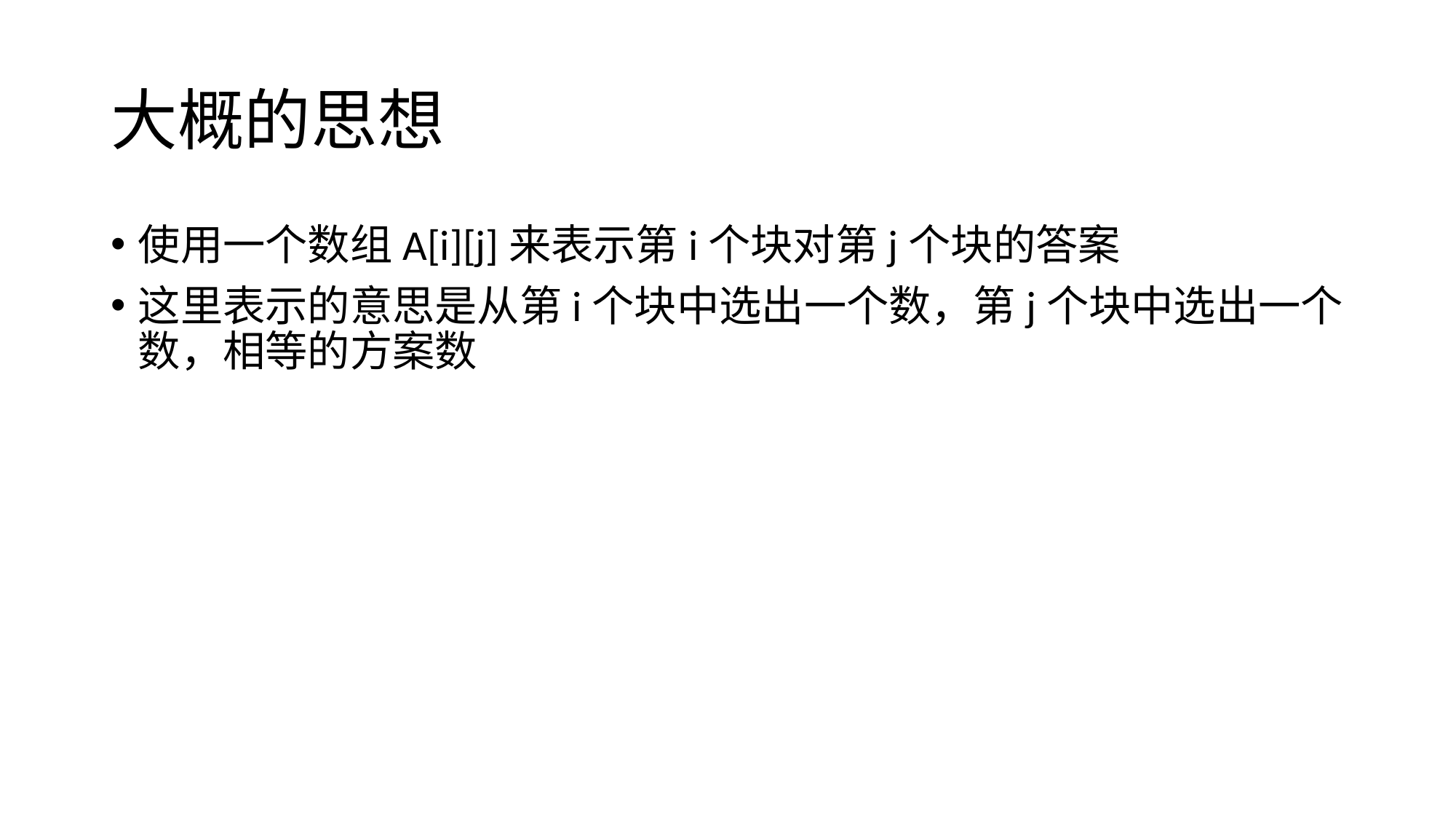

# 大概的思想
使用一个数组A[i][j]来表示第i个块对第j个块的答案
这里表示的意思是从第i个块中选出一个数，第j个块中选出一个数，相等的方案数